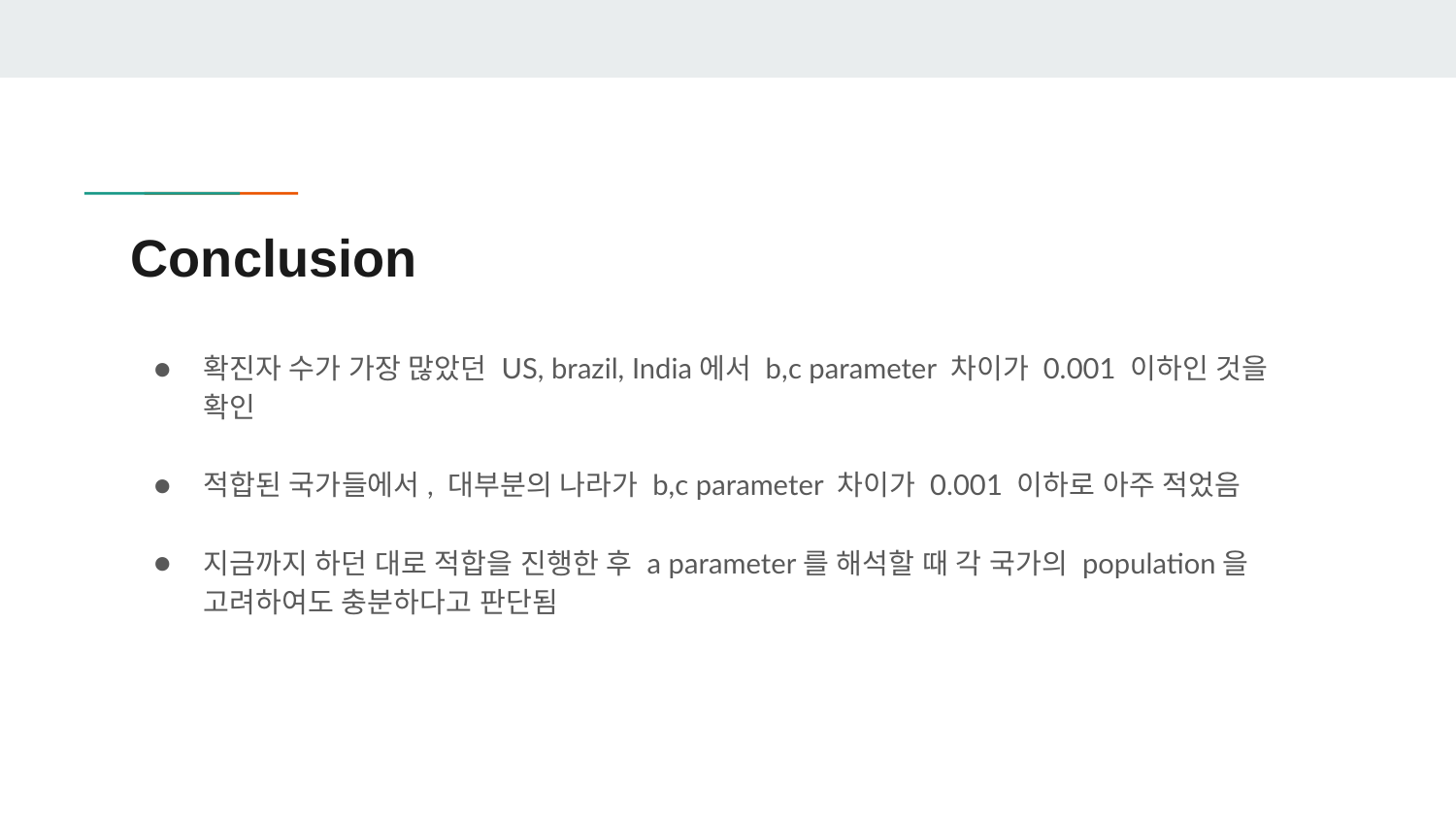

# Conclusion
확진자 수가 가장 많았던 US, brazil, India에서 b,c parameter 차이가 0.001 이하인 것을 확인

적합된 국가들에서, 대부분의 나라가 b,c parameter 차이가 0.001 이하로 아주 적었음

지금까지 하던 대로 적합을 진행한 후 a parameter를 해석할 때 각 국가의 population을 고려하여도 충분하다고 판단됨